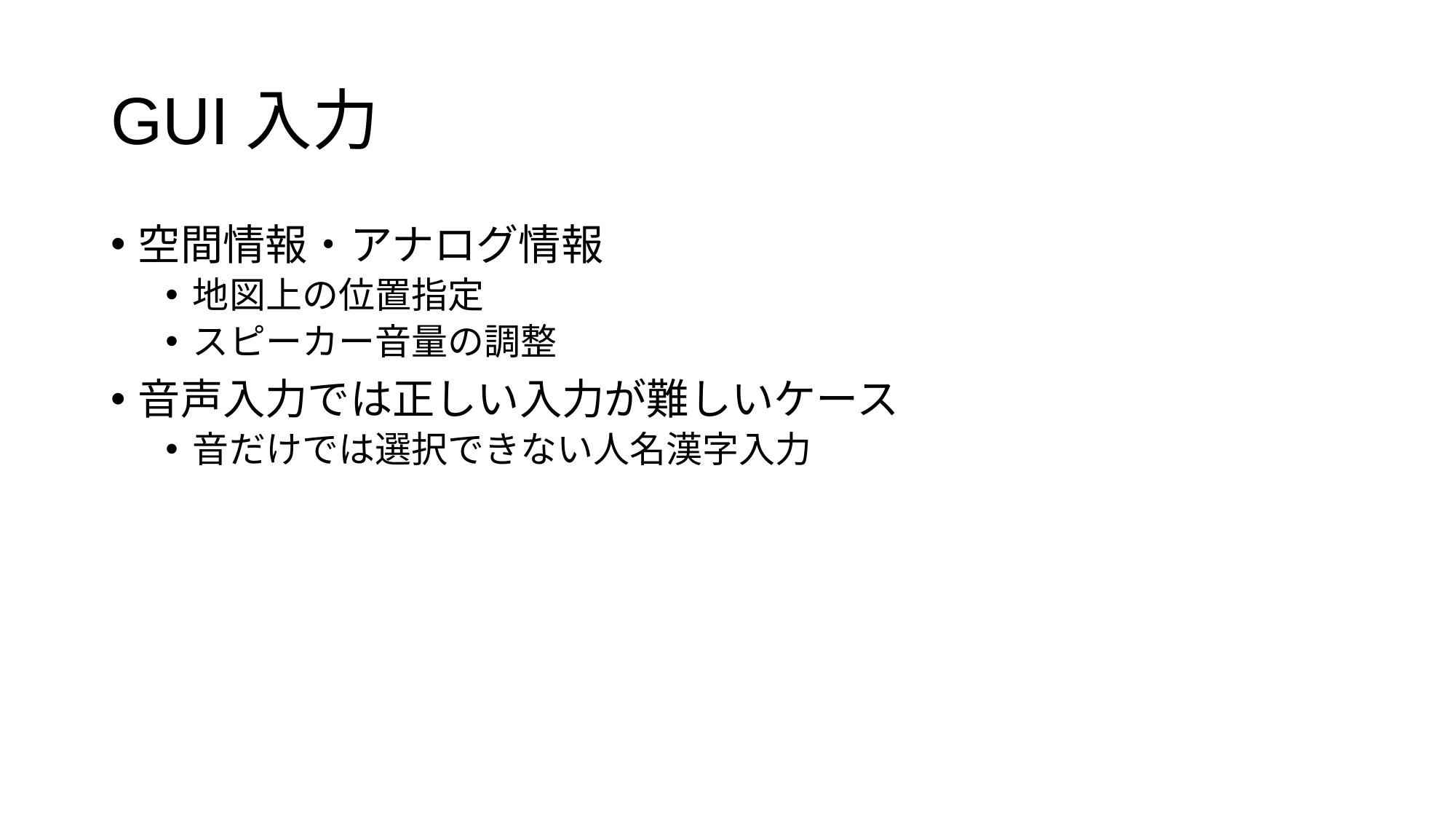

# GUI入力
空間情報・アナログ情報
地図上の位置指定
スピーカー音量の調整
音声入力では正しい入力が難しいケース
音だけでは選択できない人名漢字入力